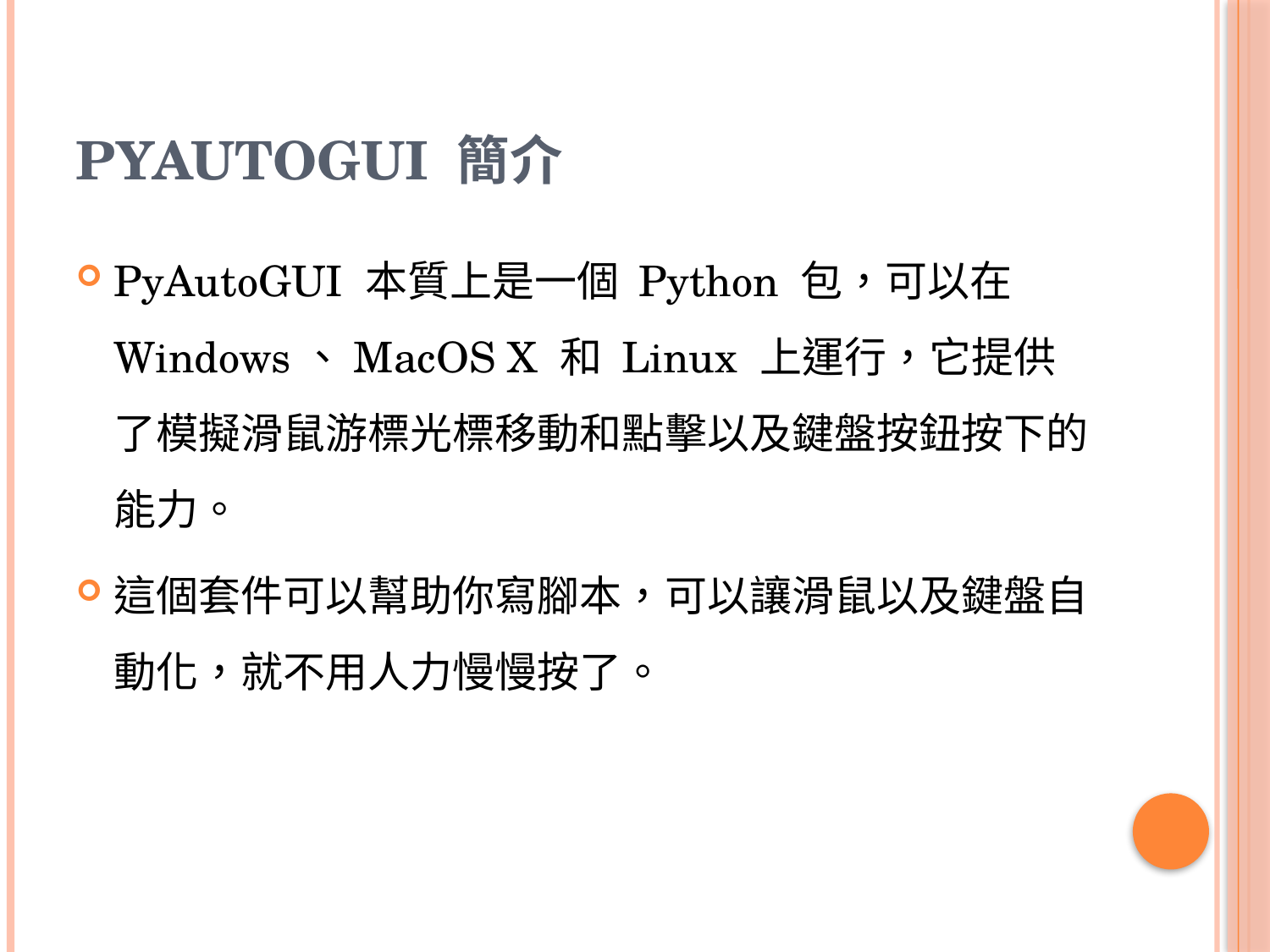

# PyAutoGUI 簡介
PyAutoGUI 本質上是一個 Python 包，可以在 Windows、MacOS X 和 Linux 上運行，它提供了模擬滑鼠游標光標移動和點擊以及鍵盤按鈕按下的能力。
這個套件可以幫助你寫腳本，可以讓滑鼠以及鍵盤自動化，就不用人力慢慢按了。